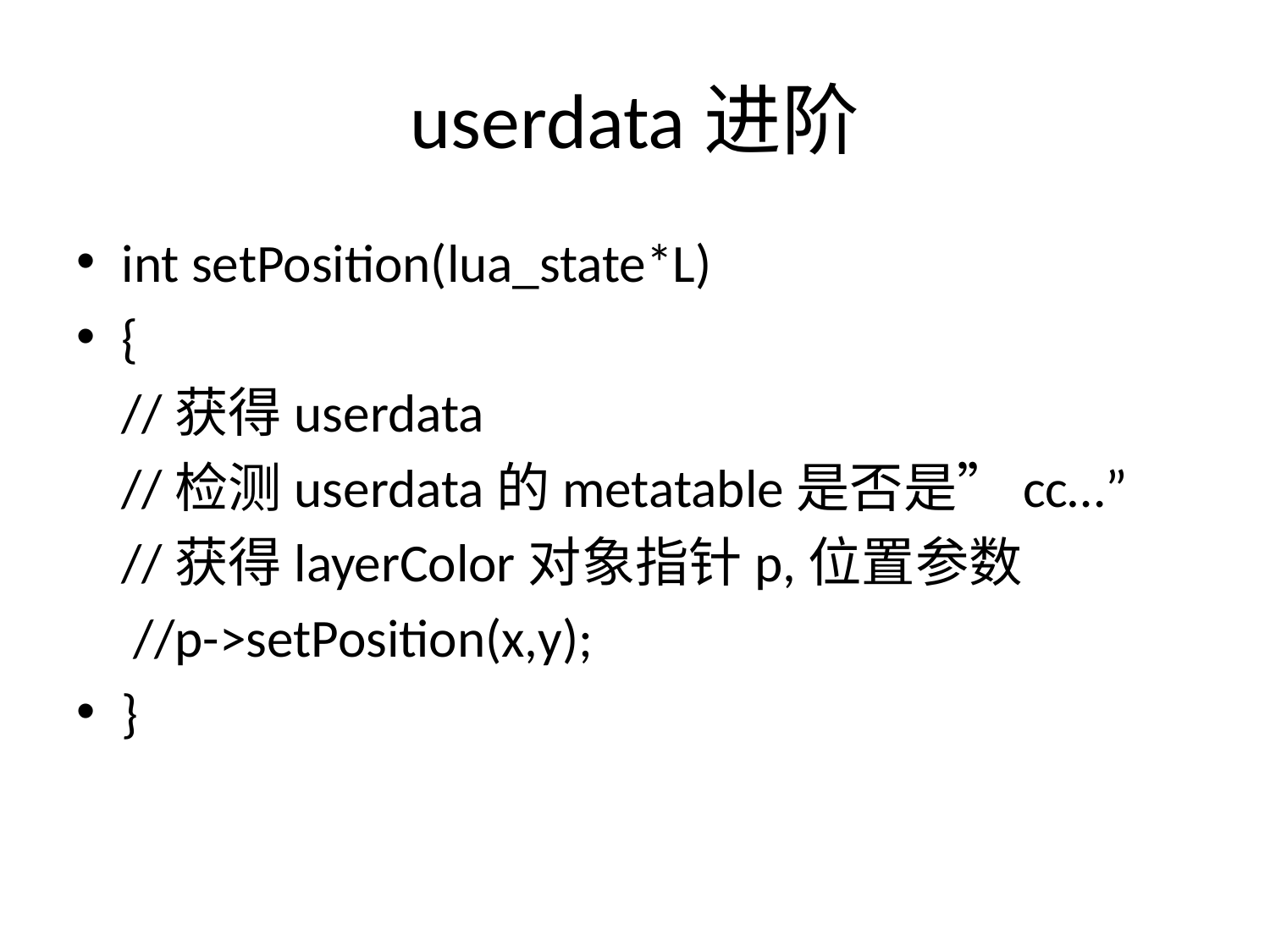

# userdata进阶
int setPosition(lua_state*L)
{
		//获得userdata
		//检测userdata的metatable是否是”cc…”
		//获得layerColor对象指针p,位置参数
		 //p->setPosition(x,y);
}